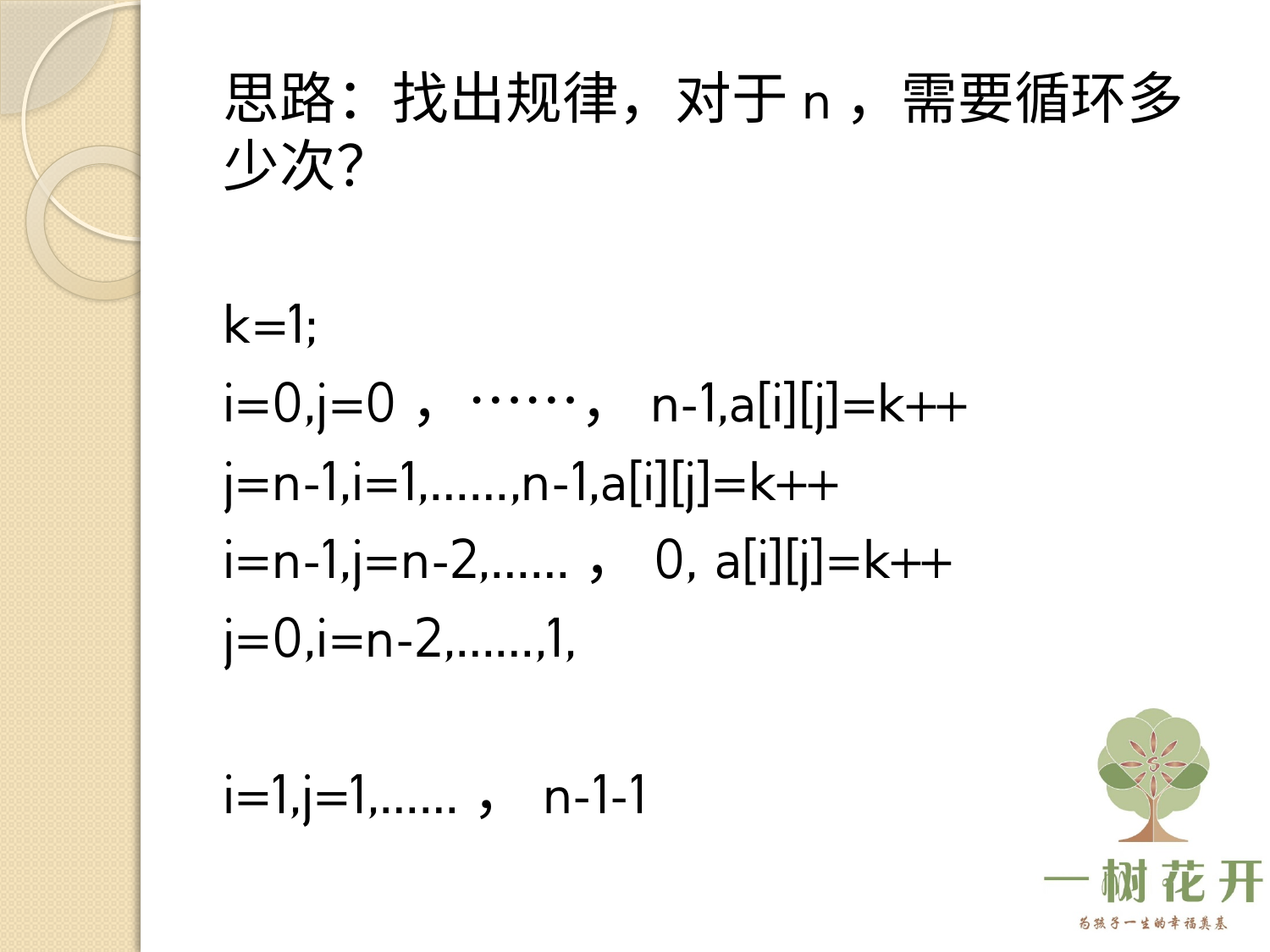

思路：找出规律，对于n，需要循环多少次？

k=1;
i=0,j=0，……，n-1,a[i][j]=k++
j=n-1,i=1,……,n-1,a[i][j]=k++
i=n-1,j=n-2,……，0, a[i][j]=k++
j=0,i=n-2,……,1,

i=1,j=1,……，n-1-1